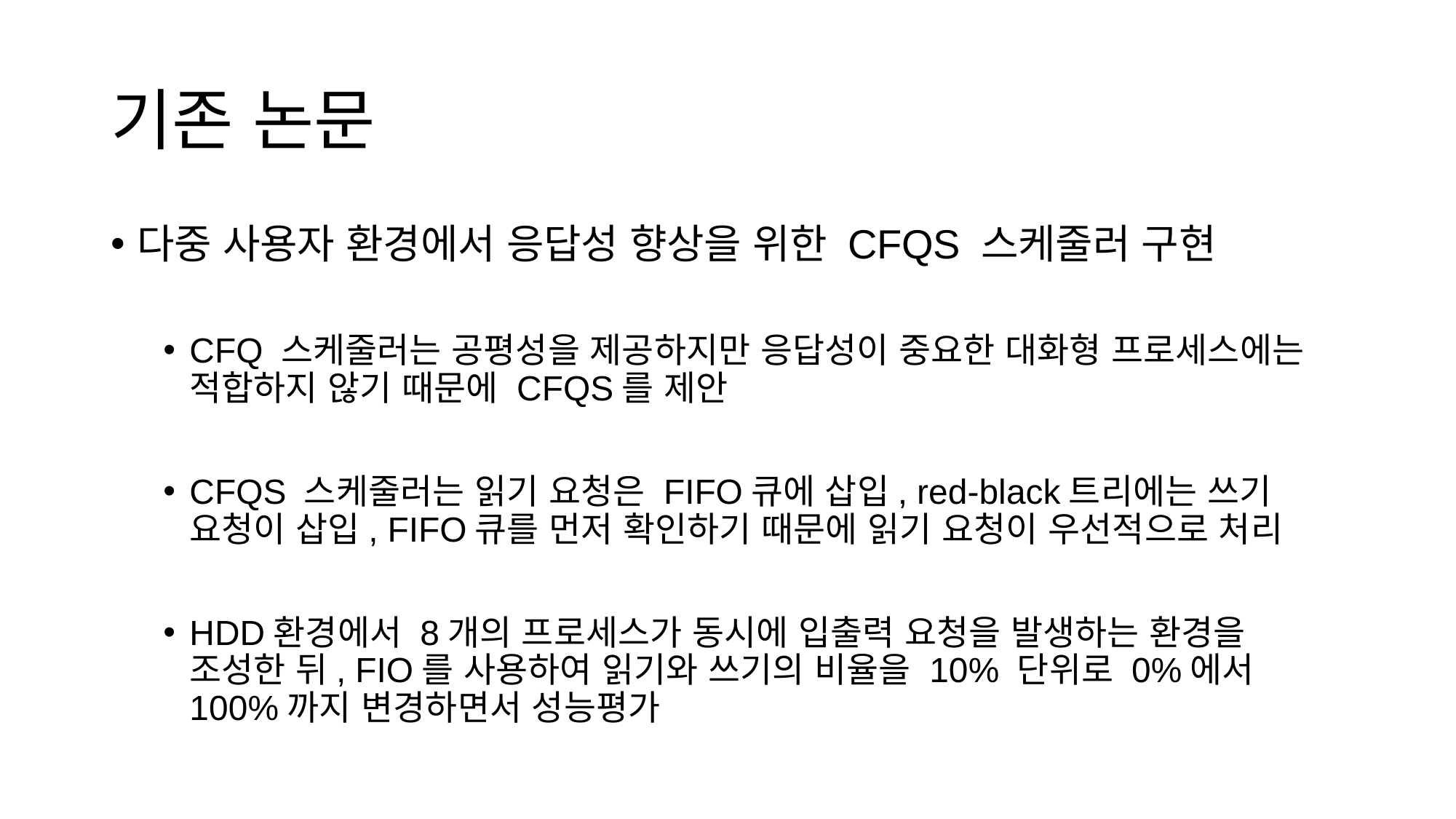

# 기존 논문
다중 사용자 환경에서 응답성 향상을 위한 CFQS 스케줄러 구현

CFQ 스케줄러는 공평성을 제공하지만 응답성이 중요한 대화형 프로세스에는 적합하지 않기 때문에 CFQS를 제안

CFQS 스케줄러는 읽기 요청은 FIFO큐에 삽입, red-black트리에는 쓰기 요청이 삽입, FIFO큐를 먼저 확인하기 때문에 읽기 요청이 우선적으로 처리

HDD환경에서 8개의 프로세스가 동시에 입출력 요청을 발생하는 환경을 조성한 뒤, FIO를 사용하여 읽기와 쓰기의 비율을 10% 단위로 0%에서 100%까지 변경하면서 성능평가